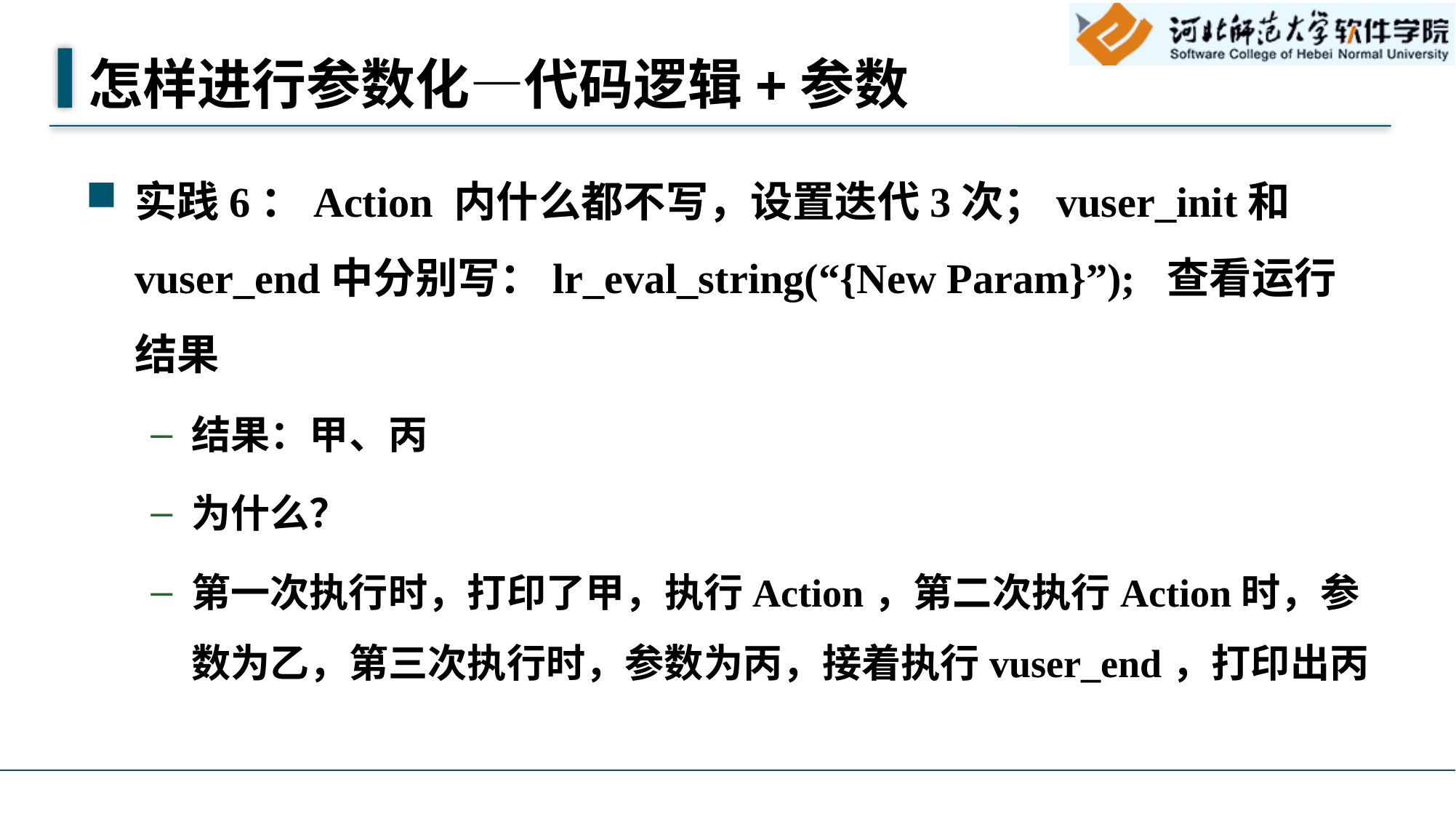

# 怎样进行参数化—代码逻辑+参数
实践6：Action 内什么都不写，设置迭代3次；vuser_init和vuser_end中分别写：lr_eval_string(“{New Param}”);  查看运行结果
结果：甲、丙
为什么？
第一次执行时，打印了甲，执行Action，第二次执行Action时，参数为乙，第三次执行时，参数为丙，接着执行vuser_end，打印出丙